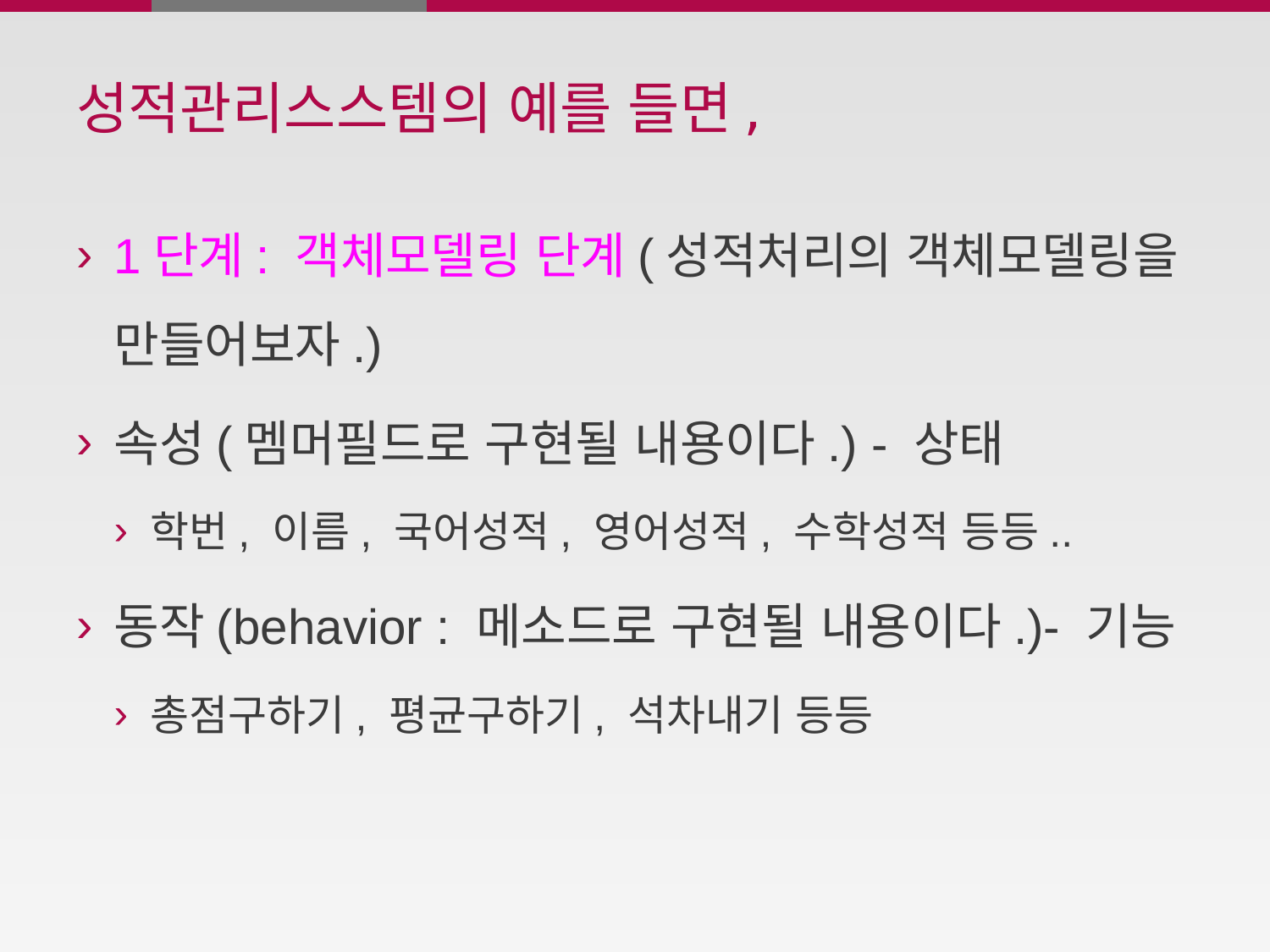

# 성적관리스스템의 예를 들면,
1단계: 객체모델링 단계(성적처리의 객체모델링을 만들어보자.)
속성(멤머필드로 구현될 내용이다.) - 상태
학번, 이름, 국어성적, 영어성적, 수학성적 등등..
동작(behavior : 메소드로 구현될 내용이다.)- 기능
총점구하기, 평균구하기, 석차내기 등등